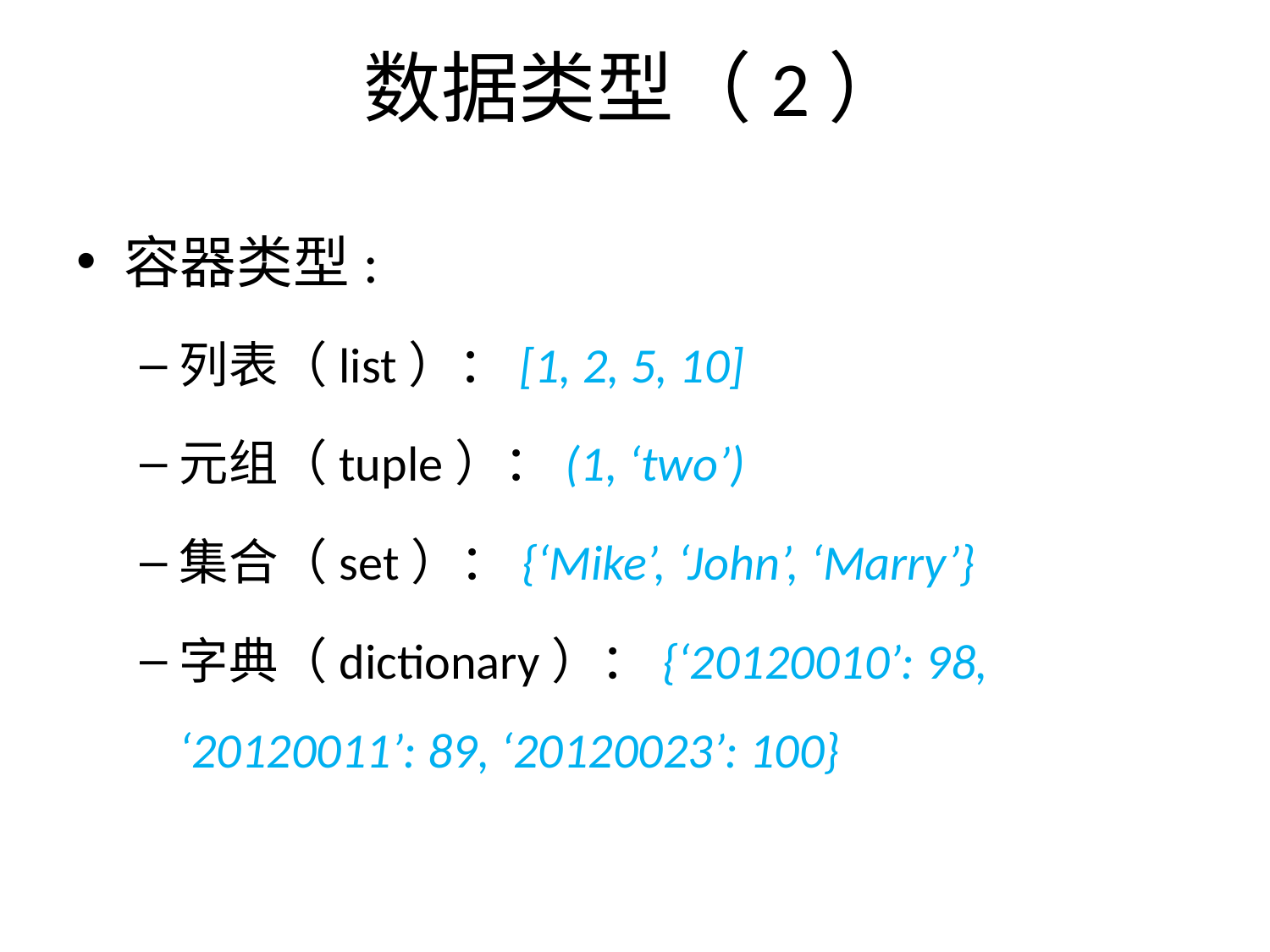

# 数据类型（2）
容器类型:
列表（list）：[1, 2, 5, 10]
元组（tuple）：(1, ‘two’)
集合（set）：{‘Mike’, ‘John’, ‘Marry’}
字典（dictionary）：{‘20120010’: 98, ‘20120011’: 89, ‘20120023’: 100}